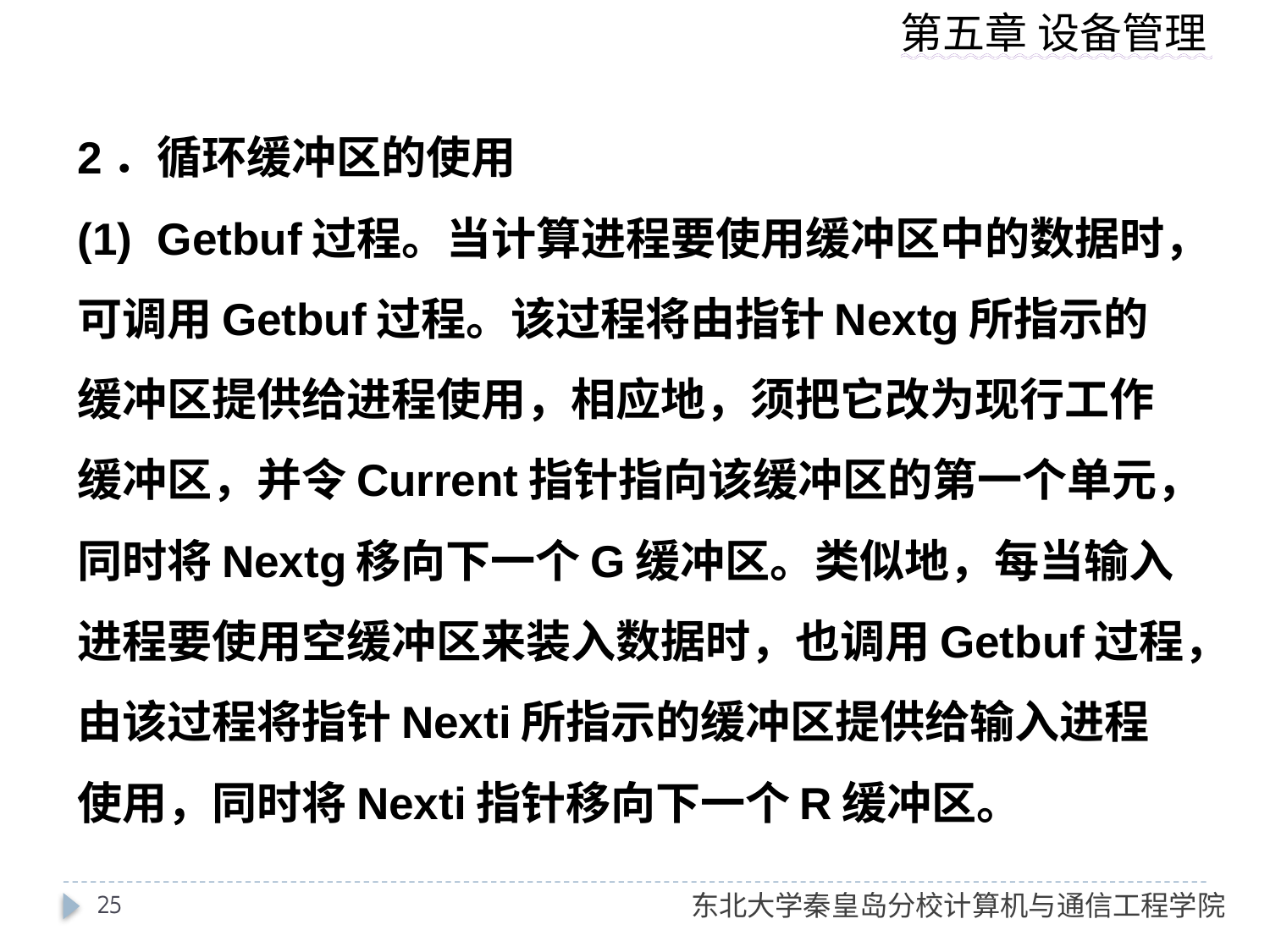

2．循环缓冲区的使用
(1)  Getbuf过程。当计算进程要使用缓冲区中的数据时，可调用Getbuf过程。该过程将由指针Nextg所指示的缓冲区提供给进程使用，相应地，须把它改为现行工作缓冲区，并令Current指针指向该缓冲区的第一个单元，同时将Nextg移向下一个G缓冲区。类似地，每当输入进程要使用空缓冲区来装入数据时，也调用Getbuf过程，由该过程将指针Nexti所指示的缓冲区提供给输入进程使用，同时将Nexti指针移向下一个R缓冲区。
25